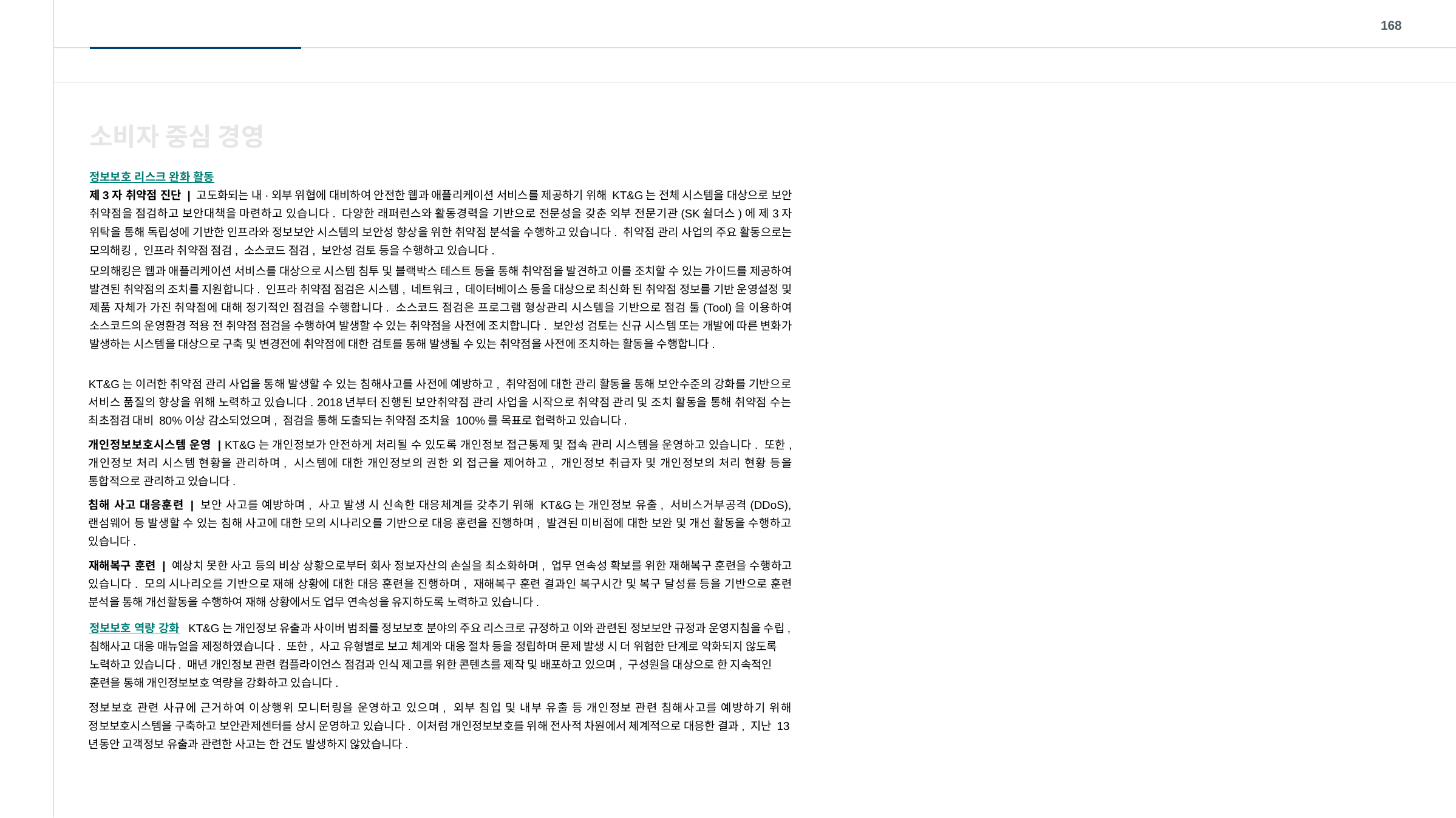

168
소비자 중심 경영
정보보호 리스크 완화 활동
제3자 취약점 진단 | 고도화되는 내·외부 위협에 대비하여 안전한 웹과 애플리케이션 서비스를 제공하기 위해 KT&G는 전체 시스템을 대상으로 보안 취약점을 점검하고 보안대책을 마련하고 있습니다. 다양한 래퍼런스와 활동경력을 기반으로 전문성을 갖춘 외부 전문기관(SK쉴더스)에 제3자 위탁을 통해 독립성에 기반한 인프라와 정보보안 시스템의 보안성 향상을 위한 취약점 분석을 수행하고 있습니다. 취약점 관리 사업의 주요 활동으로는 모의해킹, 인프라 취약점 점검, 소스코드 점검, 보안성 검토 등을 수행하고 있습니다.
모의해킹은 웹과 애플리케이션 서비스를 대상으로 시스템 침투 및 블랙박스 테스트 등을 통해 취약점을 발견하고 이를 조치할 수 있는 가이드를 제공하여 발견된 취약점의 조치를 지원합니다. 인프라 취약점 점검은 시스템, 네트워크, 데이터베이스 등을 대상으로 최신화 된 취약점 정보를 기반 운영설정 및 제품 자체가 가진 취약점에 대해 정기적인 점검을 수행합니다. 소스코드 점검은 프로그램 형상관리 시스템을 기반으로 점검 툴(Tool)을 이용하여 소스코드의 운영환경 적용 전 취약점 점검을 수행하여 발생할 수 있는 취약점을 사전에 조치합니다. 보안성 검토는 신규 시스템 또는 개발에 따른 변화가 발생하는 시스템을 대상으로 구축 및 변경전에 취약점에 대한 검토를 통해 발생될 수 있는 취약점을 사전에 조치하는 활동을 수행합니다.
KT&G는 이러한 취약점 관리 사업을 통해 발생할 수 있는 침해사고를 사전에 예방하고, 취약점에 대한 관리 활동을 통해 보안수준의 강화를 기반으로 서비스 품질의 향상을 위해 노력하고 있습니다. 2018년부터 진행된 보안취약점 관리 사업을 시작으로 취약점 관리 및 조치 활동을 통해 취약점 수는 최초점검 대비 80%이상 감소되었으며, 점검을 통해 도출되는 취약점 조치율 100%를 목표로 협력하고 있습니다.
개인정보보호시스템 운영 | KT&G는 개인정보가 안전하게 처리될 수 있도록 개인정보 접근통제 및 접속 관리 시스템을 운영하고 있습니다. 또한, 개인정보 처리 시스템 현황을 관리하며, 시스템에 대한 개인정보의 권한 외 접근을 제어하고, 개인정보 취급자 및 개인정보의 처리 현황 등을 통합적으로 관리하고 있습니다.
침해 사고 대응훈련 | 보안 사고를 예방하며, 사고 발생 시 신속한 대응체계를 갖추기 위해 KT&G는 개인정보 유출, 서비스거부공격(DDoS), 랜섬웨어 등 발생할 수 있는 침해 사고에 대한 모의 시나리오를 기반으로 대응 훈련을 진행하며, 발견된 미비점에 대한 보완 및 개선 활동을 수행하고 있습니다.
재해복구 훈련 | 예상치 못한 사고 등의 비상 상황으로부터 회사 정보자산의 손실을 최소화하며, 업무 연속성 확보를 위한 재해복구 훈련을 수행하고 있습니다. 모의 시나리오를 기반으로 재해 상황에 대한 대응 훈련을 진행하며, 재해복구 훈련 결과인 복구시간 및 복구 달성률 등을 기반으로 훈련 분석을 통해 개선활동을 수행하여 재해 상황에서도 업무 연속성을 유지하도록 노력하고 있습니다.
정보보호 역량 강화  KT&G는 개인정보 유출과 사이버 범죄를 정보보호 분야의 주요 리스크로 규정하고 이와 관련된 정보보안 규정과 운영지침을 수립, 침해사고 대응 매뉴얼을 제정하였습니다. 또한, 사고 유형별로 보고 체계와 대응 절차 등을 정립하며 문제 발생 시 더 위험한 단계로 악화되지 않도록 노력하고 있습니다. 매년 개인정보 관련 컴플라이언스 점검과 인식 제고를 위한 콘텐츠를 제작 및 배포하고 있으며, 구성원을 대상으로 한 지속적인 훈련을 통해 개인정보보호 역량을 강화하고 있습니다.
정보보호 관련 사규에 근거하여 이상행위 모니터링을 운영하고 있으며, 외부 침입 및 내부 유출 등 개인정보 관련 침해사고를 예방하기 위해 정보보호시스템을 구축하고 보안관제센터를 상시 운영하고 있습니다. 이처럼 개인정보보호를 위해 전사적 차원에서 체계적으로 대응한 결과, 지난 13년동안 고객정보 유출과 관련한 사고는 한 건도 발생하지 않았습니다.